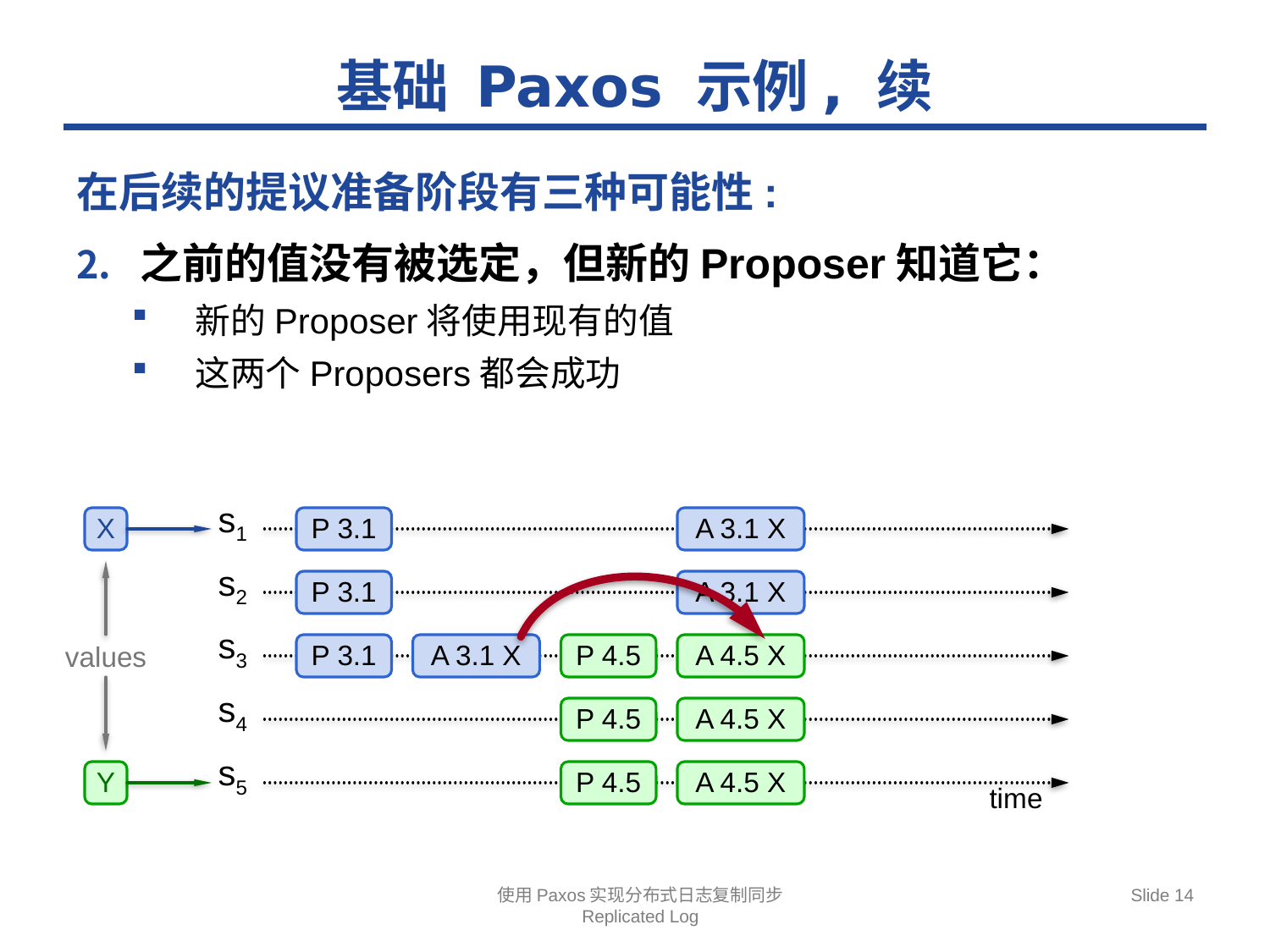

# 基础 Paxos 示例, 续
在后续的提议准备阶段有三种可能性:
之前的值没有被选定，但新的Proposer知道它：
新的Proposer将使用现有的值
这两个Proposers都会成功

s1
X
P 3.1
A 3.1 X
s2
P 3.1
A 3.1 X

s3
P 3.1
A 3.1 X
P 4.5
A 4.5 X
values
s4
P 4.5
A 4.5 X
s5
Y
P 4.5
A 4.5 X
time

使用Paxos实现分布式日志复制同步
Replicated Log
Slide 14